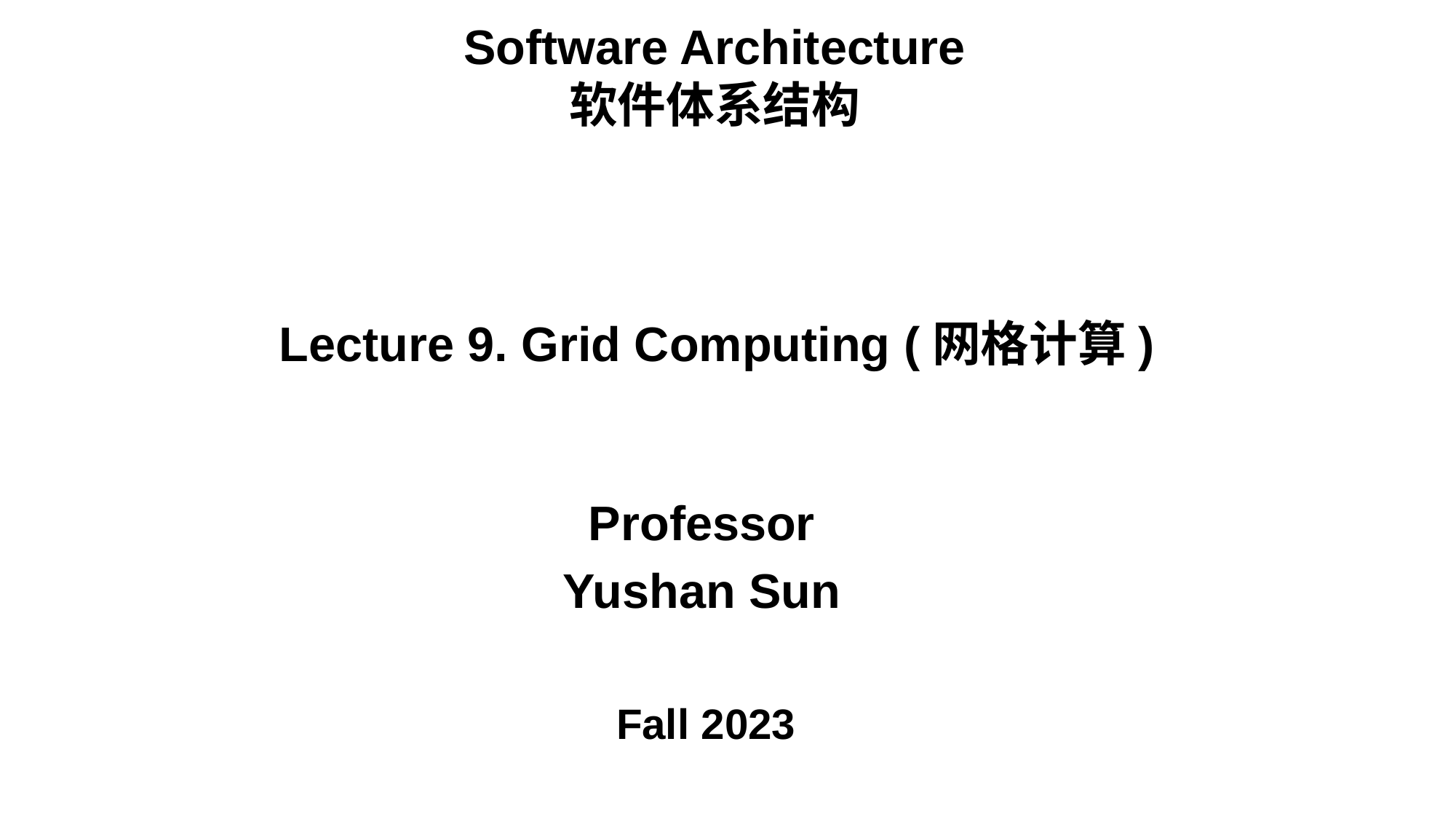

Software Architecture
软件体系结构
Lecture 9. Grid Computing (网格计算)
Professor
Yushan Sun
Fall 2023